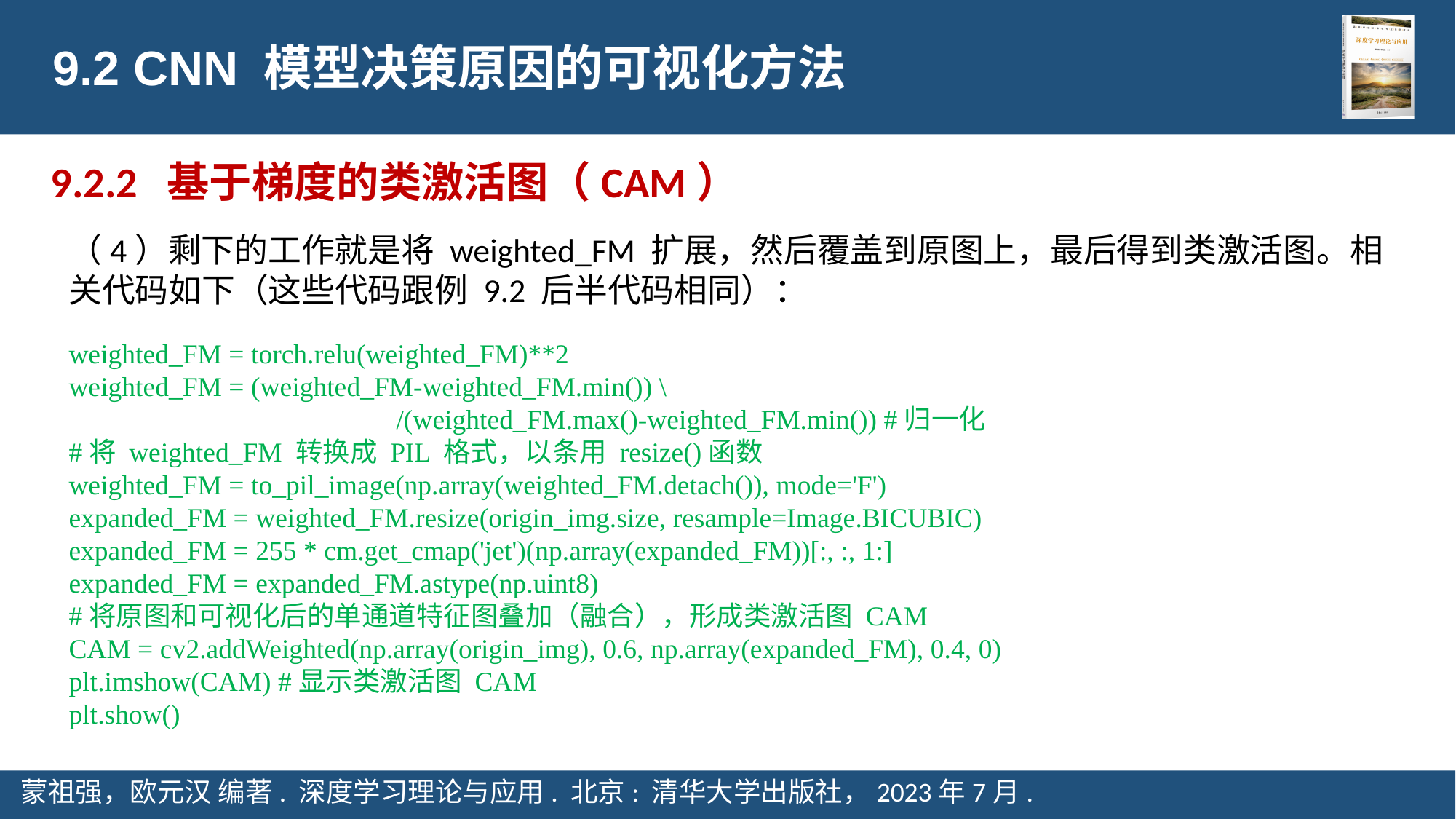

9.2 CNN 模型决策原因的可视化方法
9.2.2  基于梯度的类激活图（CAM）
（4）剩下的工作就是将 weighted_FM 扩展，然后覆盖到原图上，最后得到类激活图。相关代码如下（这些代码跟例 9.2 后半代码相同）：
weighted_FM = torch.relu(weighted_FM)**2
weighted_FM = (weighted_FM-weighted_FM.min()) \
			/(weighted_FM.max()-weighted_FM.min()) #归一化
#将 weighted_FM 转换成 PIL 格式，以条用 resize()函数
weighted_FM = to_pil_image(np.array(weighted_FM.detach()), mode='F')
expanded_FM = weighted_FM.resize(origin_img.size, resample=Image.BICUBIC)
expanded_FM = 255 * cm.get_cmap('jet')(np.array(expanded_FM))[:, :, 1:]
expanded_FM = expanded_FM.astype(np.uint8)
#将原图和可视化后的单通道特征图叠加（融合），形成类激活图 CAM
CAM = cv2.addWeighted(np.array(origin_img), 0.6, np.array(expanded_FM), 0.4, 0)
plt.imshow(CAM) #显示类激活图 CAM
plt.show()